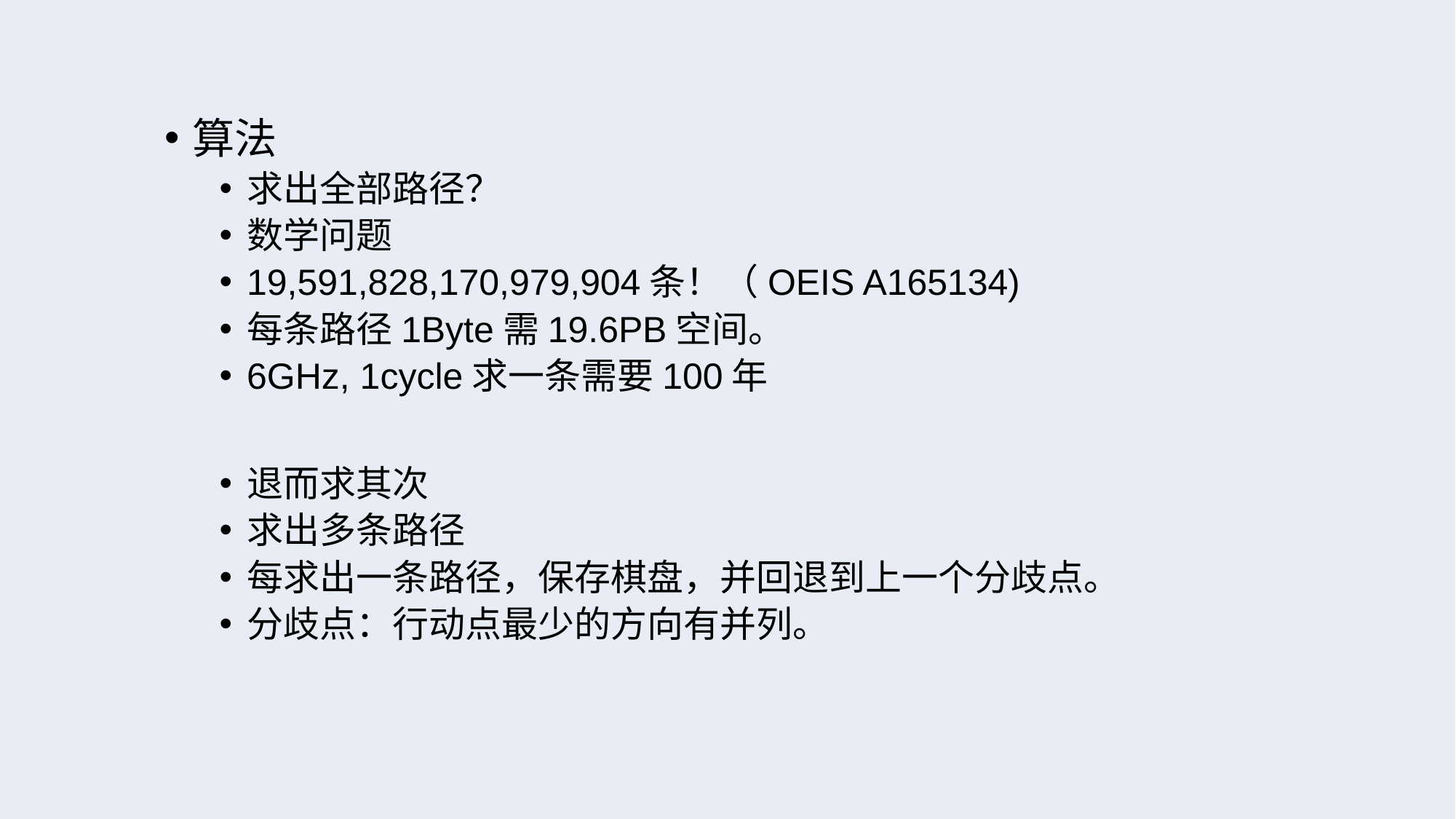

算法
求出全部路径？
数学问题
19,591,828,170,979,904条！（OEIS A165134)
每条路径1Byte需19.6PB空间。
6GHz, 1cycle求一条需要100年

退而求其次
求出多条路径
每求出一条路径，保存棋盘，并回退到上一个分歧点。
分歧点：行动点最少的方向有并列。